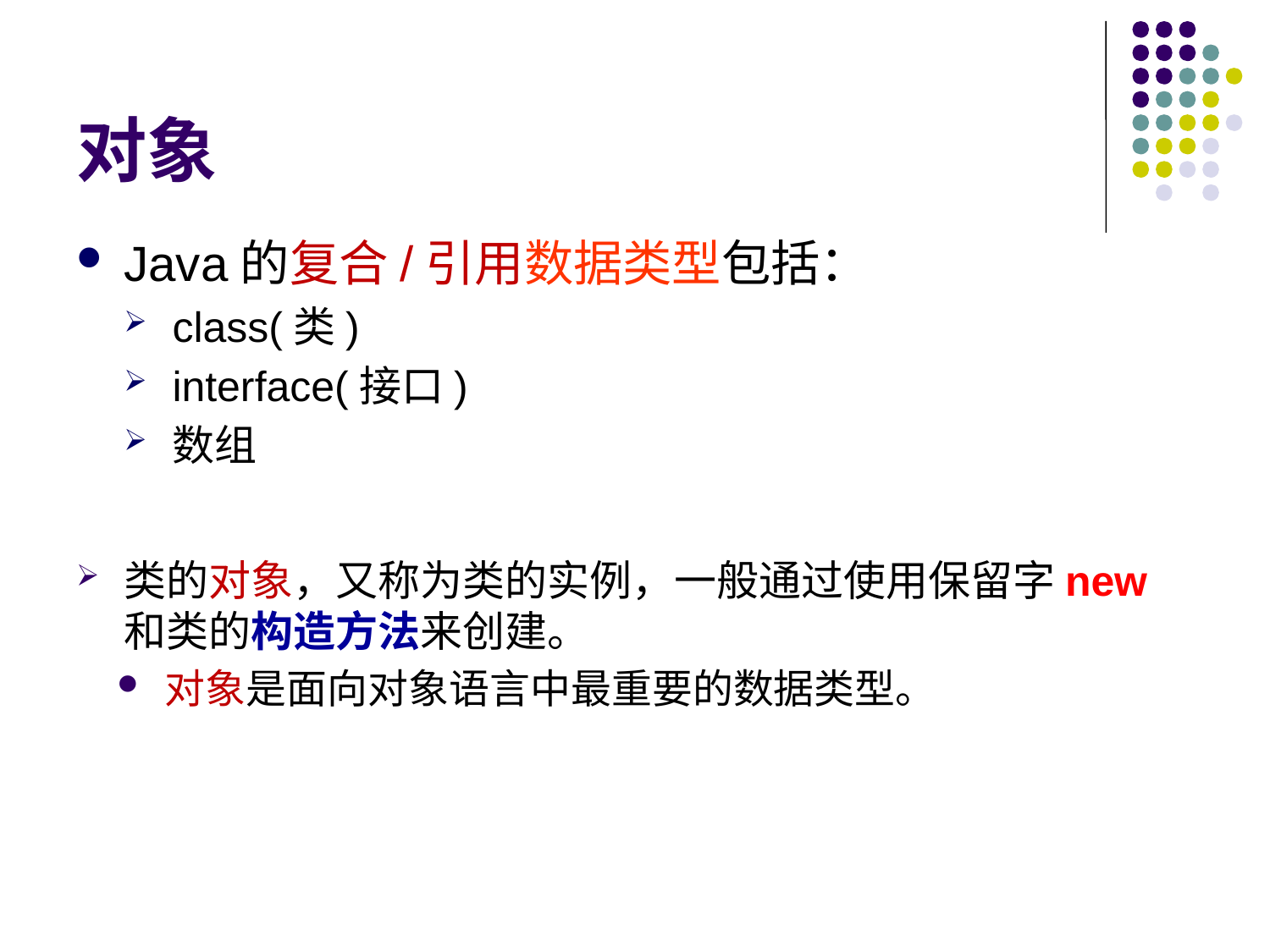

# 对象
Java的复合/引用数据类型包括：
class(类)
interface(接口)
数组

类的对象，又称为类的实例，一般通过使用保留字new和类的构造方法来创建。
对象是面向对象语言中最重要的数据类型。